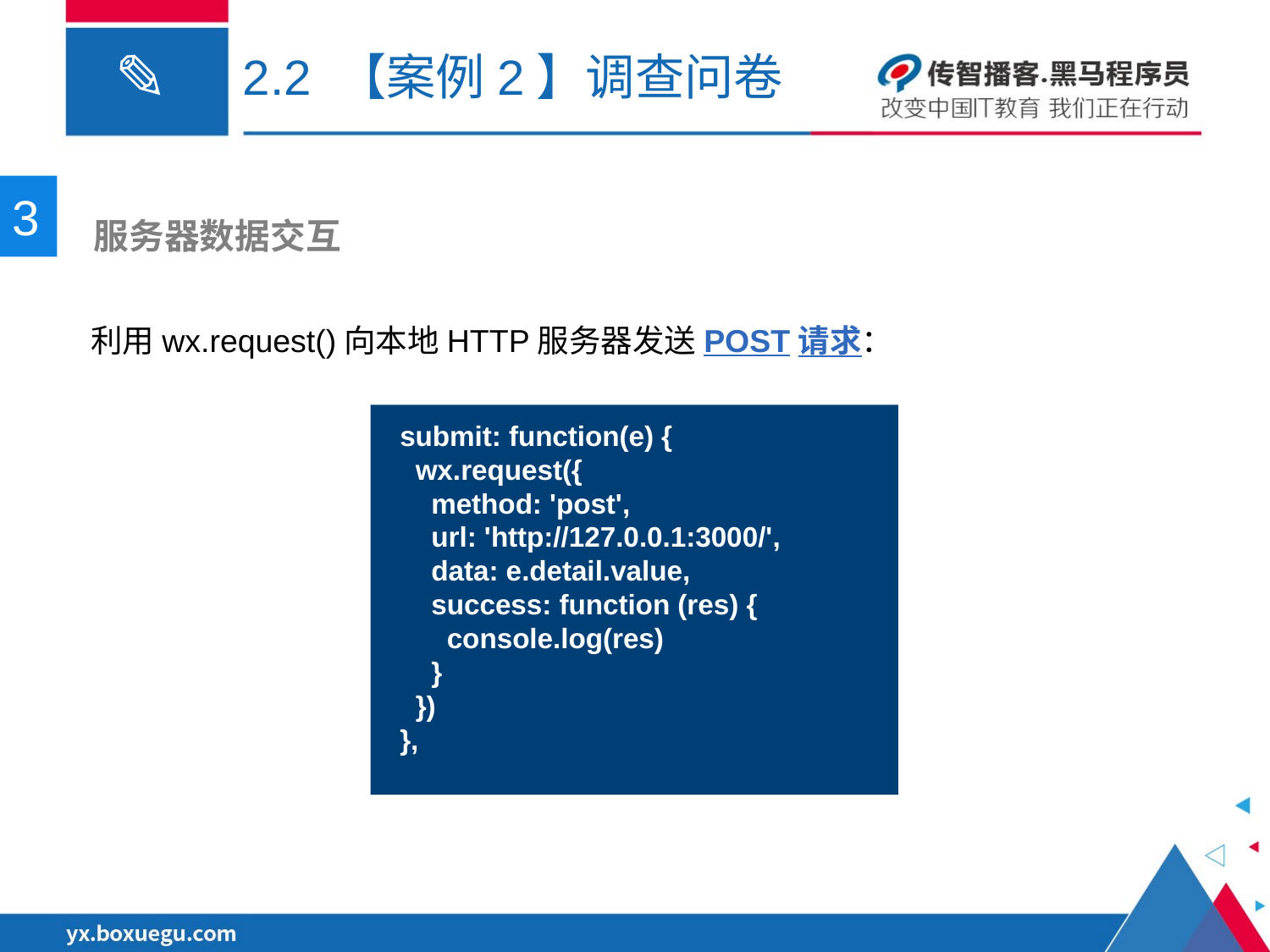

# 2.2 【案例2】调查问卷

3
  服务器数据交互
利用wx.request()向本地HTTP服务器发送POST请求：

submit: function(e) {
  wx.request({
    method: 'post',
    url: 'http://127.0.0.1:3000/',
    data: e.detail.value,
    success: function (res) {
      console.log(res)
    }
  })
},